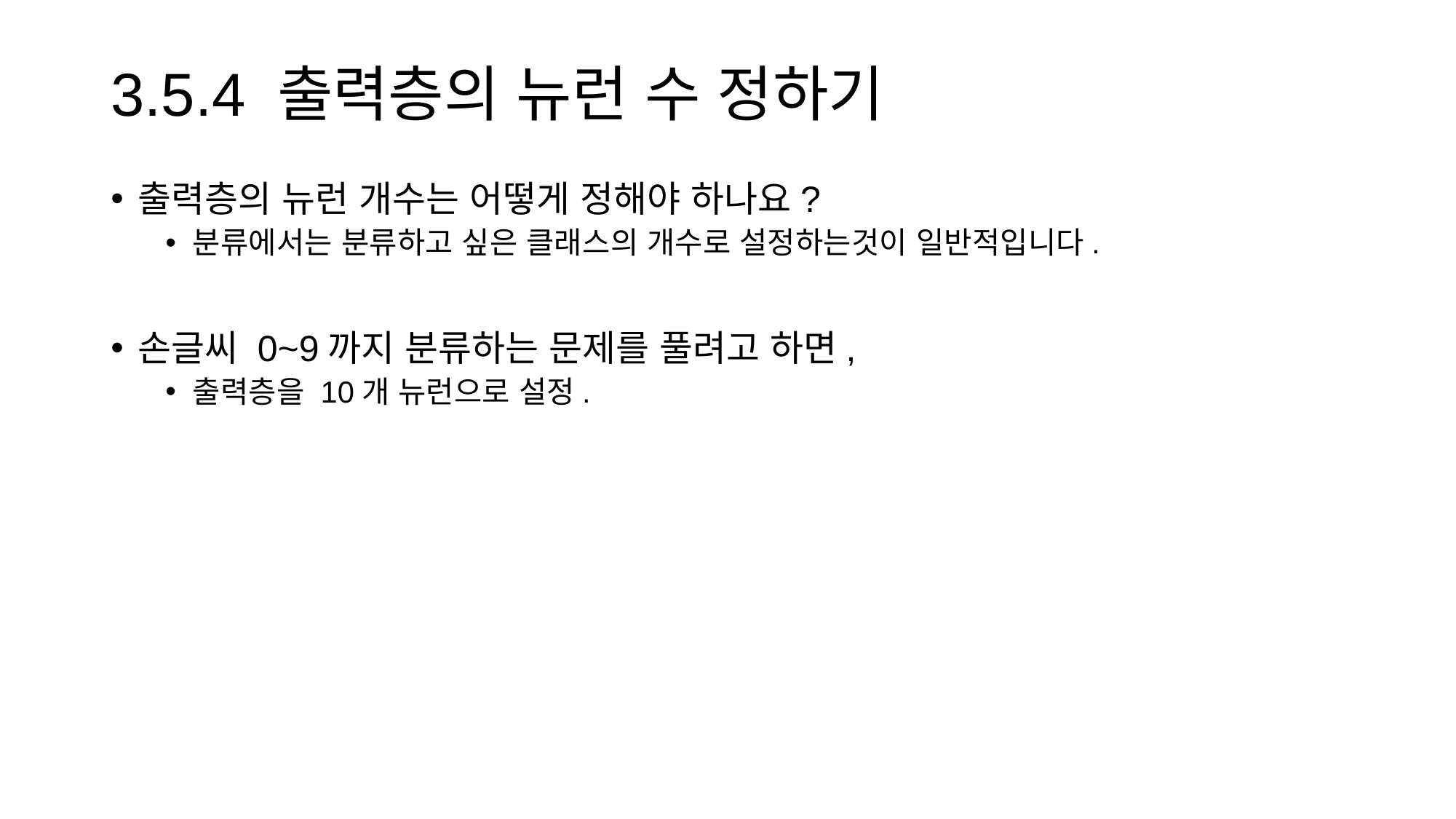

# 3.5.4 출력층의 뉴런 수 정하기
출력층의 뉴런 개수는 어떻게 정해야 하나요?
분류에서는 분류하고 싶은 클래스의 개수로 설정하는것이 일반적입니다.

손글씨 0~9까지 분류하는 문제를 풀려고 하면,
출력층을 10개 뉴런으로 설정.